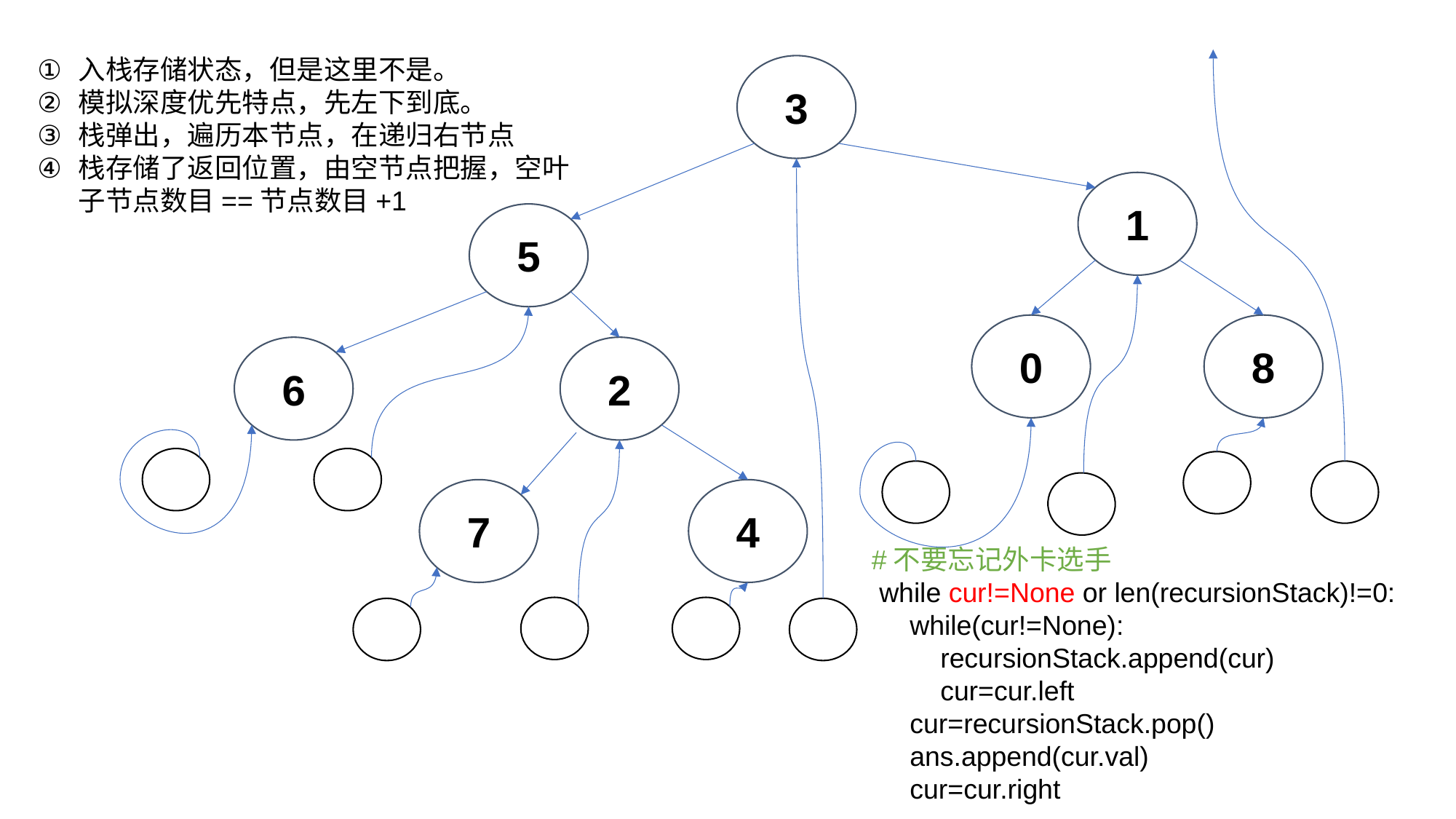

入栈存储状态，但是这里不是。
模拟深度优先特点，先左下到底。
栈弹出，遍历本节点，在递归右节点
栈存储了返回位置，由空节点把握，空叶子节点数目==节点数目+1
3
1
5
0
8
6
2

7
4
       #不要忘记外卡选手
        while cur!=None or len(recursionStack)!=0:
            while(cur!=None):
                recursionStack.append(cur)
                cur=cur.left
            cur=recursionStack.pop()
            ans.append(cur.val)
            cur=cur.right